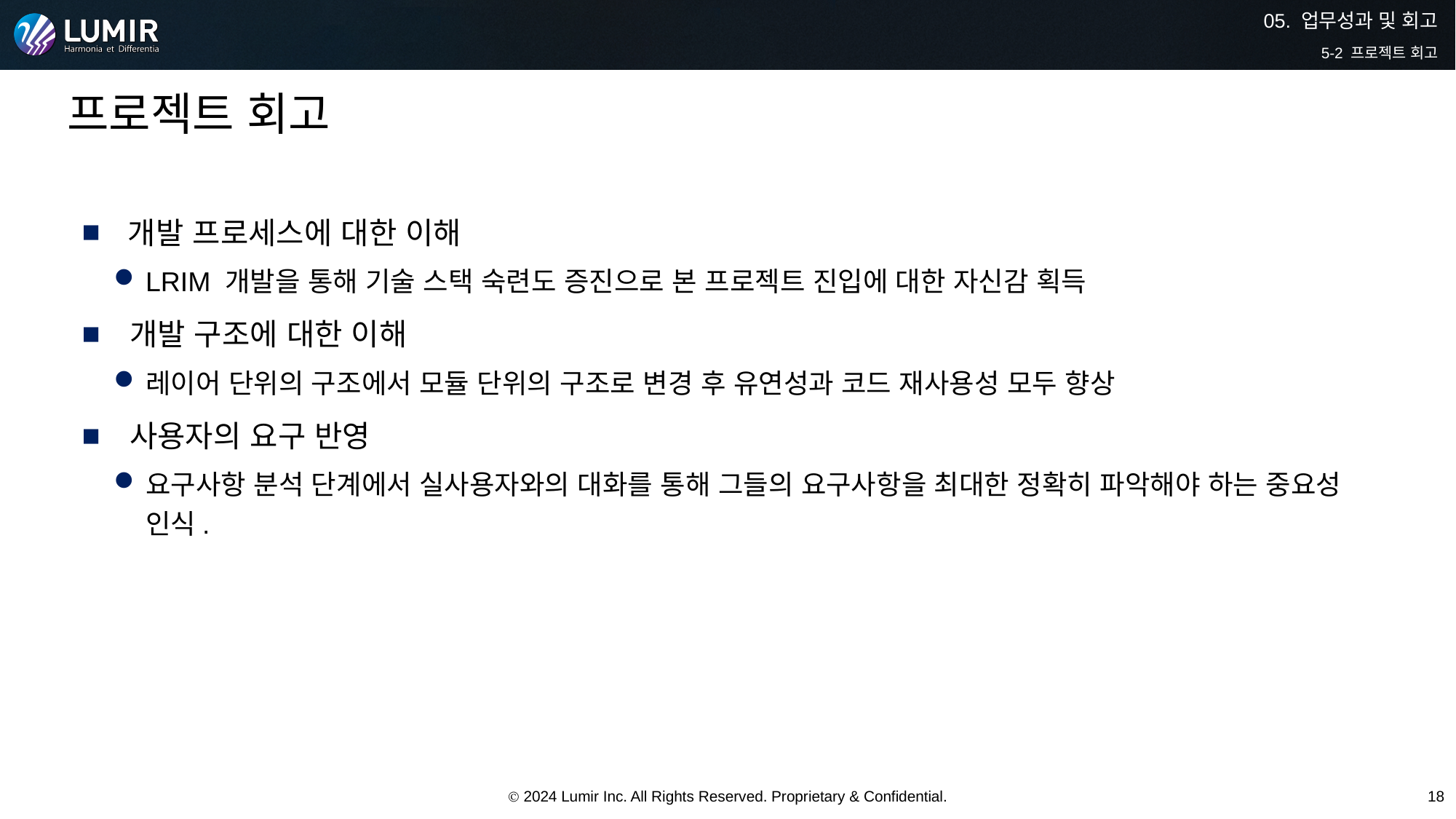

05. 업무성과 및 회고
5-2 프로젝트 회고
# 프로젝트 회고

 개발 프로세스에 대한 이해
LRIM 개발을 통해 기술 스택 숙련도 증진으로 본 프로젝트 진입에 대한 자신감 획득
 개발 구조에 대한 이해
레이어 단위의 구조에서 모듈 단위의 구조로 변경 후 유연성과 코드 재사용성 모두 향상
 사용자의 요구 반영
요구사항 분석 단계에서 실사용자와의 대화를 통해 그들의 요구사항을 최대한 정확히 파악해야 하는 중요성 인식.